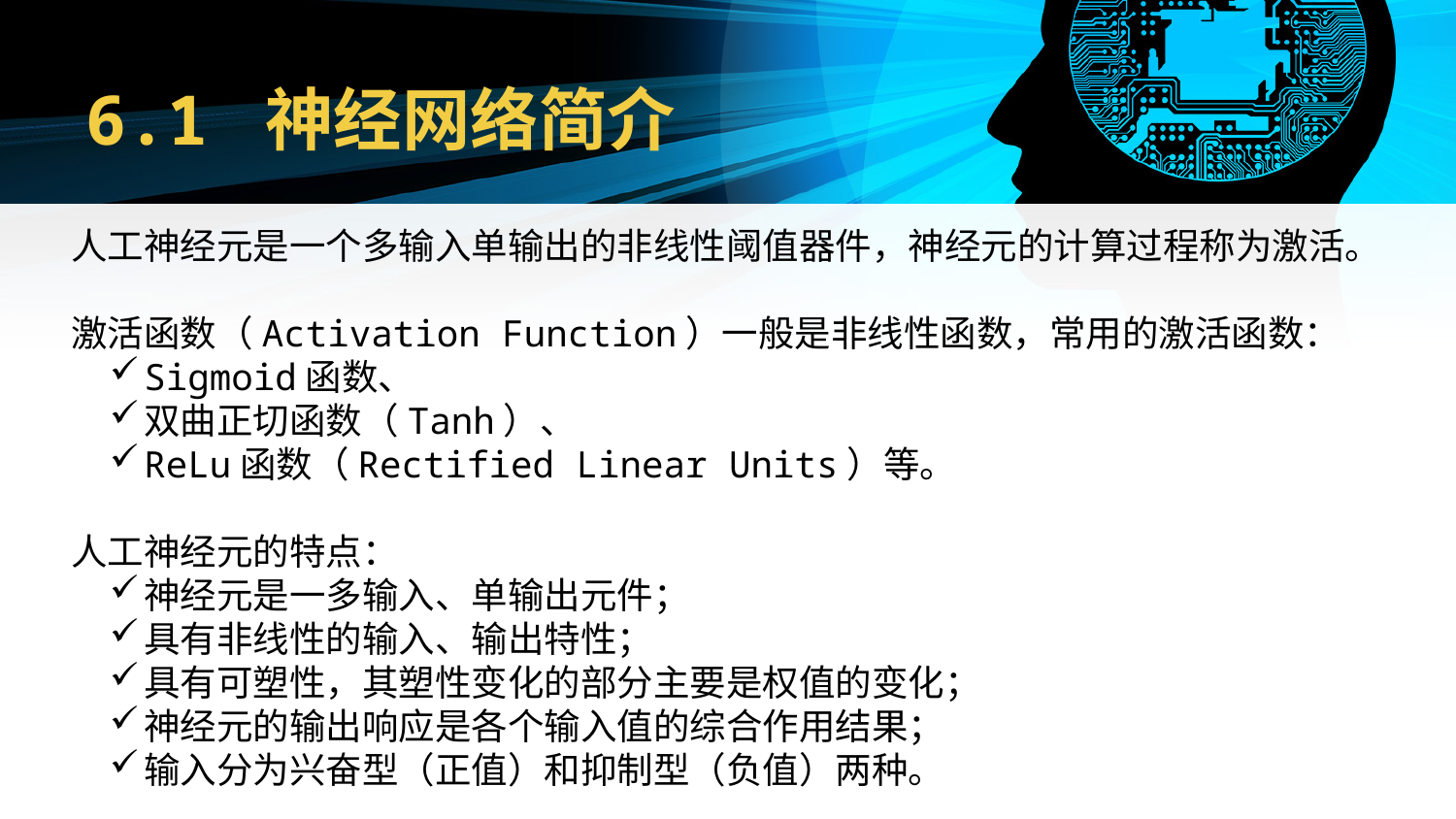

# 6.1 神经网络简介
人工神经元是一个多输入单输出的非线性阈值器件，神经元的计算过程称为激活。

激活函数（Activation Function）一般是非线性函数，常用的激活函数：
Sigmoid函数、
双曲正切函数（Tanh）、
ReLu函数（Rectified Linear Units）等。

人工神经元的特点：
神经元是一多输入、单输出元件；
具有非线性的输入、输出特性；
具有可塑性，其塑性变化的部分主要是权值的变化；
神经元的输出响应是各个输入值的综合作用结果；
输入分为兴奋型（正值）和抑制型（负值）两种。